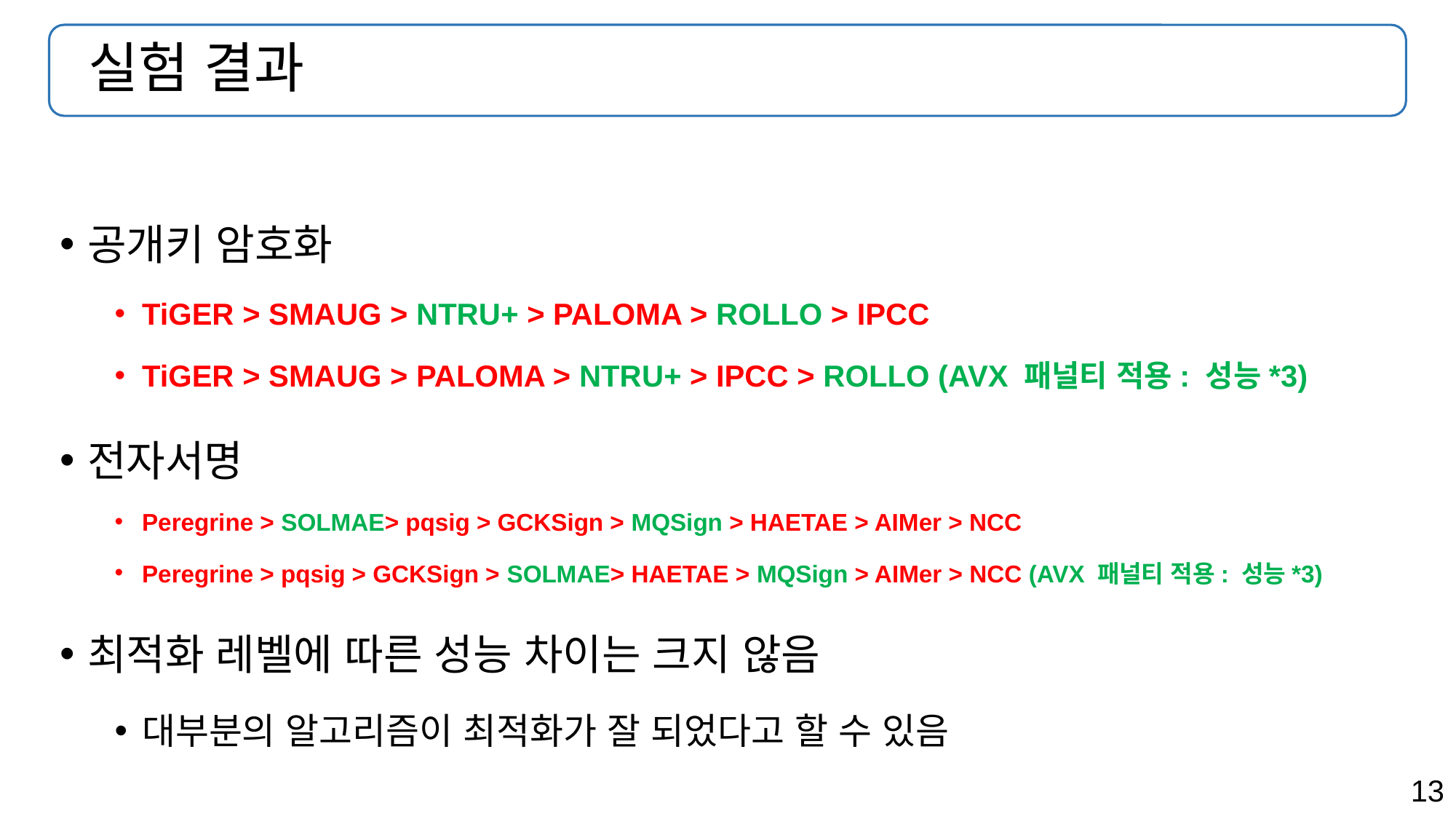

# 실험 결과
공개키 암호화
TiGER > SMAUG > NTRU+ > PALOMA > ROLLO > IPCC
TiGER > SMAUG > PALOMA > NTRU+ > IPCC > ROLLO (AVX 패널티 적용: 성능*3)
전자서명
Peregrine > SOLMAE> pqsig > GCKSign > MQSign > HAETAE > AIMer > NCC
Peregrine > pqsig > GCKSign > SOLMAE> HAETAE > MQSign > AIMer > NCC (AVX 패널티 적용: 성능*3)
최적화 레벨에 따른 성능 차이는 크지 않음
대부분의 알고리즘이 최적화가 잘 되었다고 할 수 있음